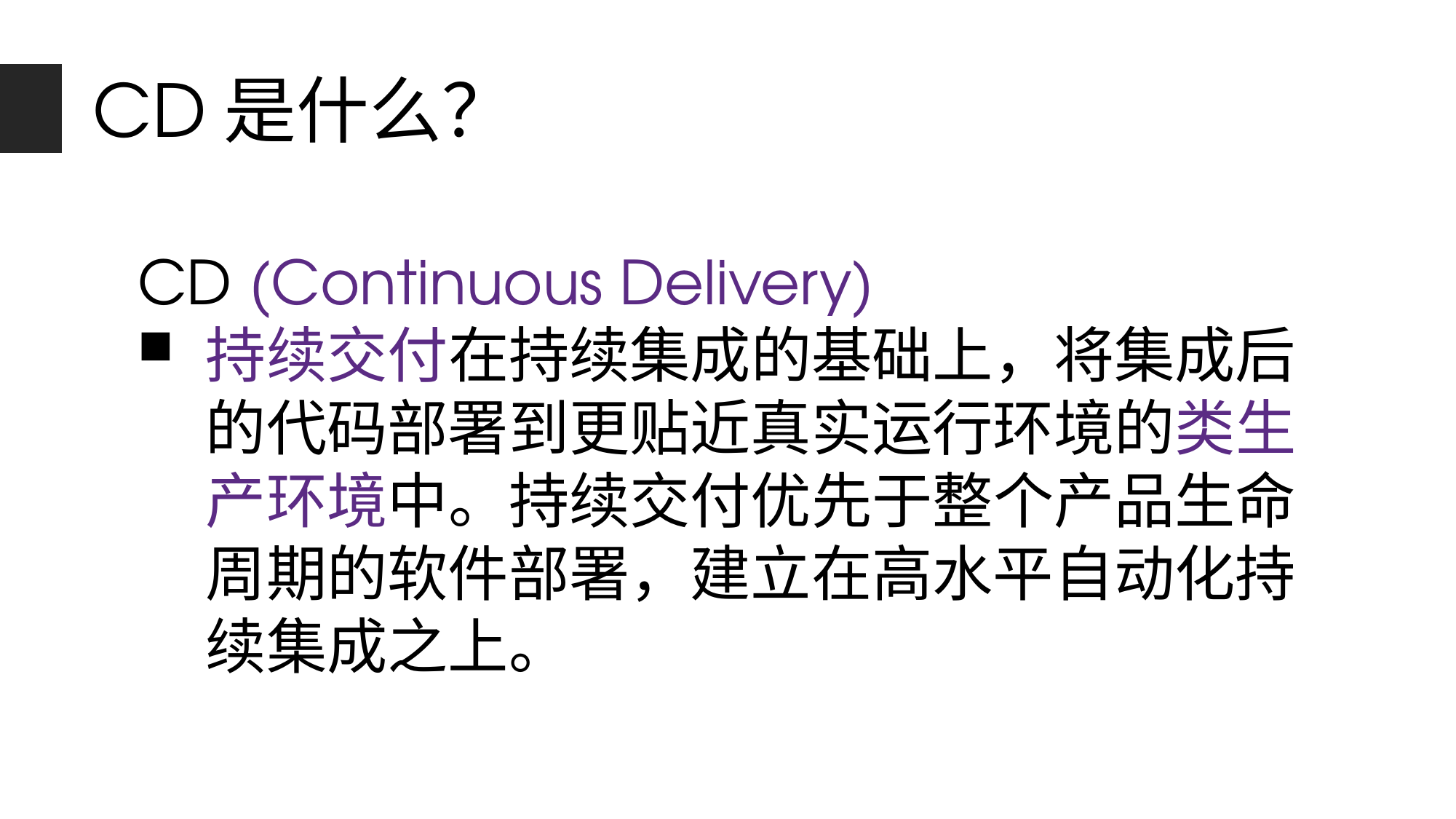

CD是什么？

CD (Continuous Delivery)
持续交付在持续集成的基础上，将集成后的代码部署到更贴近真实运行环境的类生产环境中。持续交付优先于整个产品生命周期的软件部署，建立在高水平自动化持续集成之上。